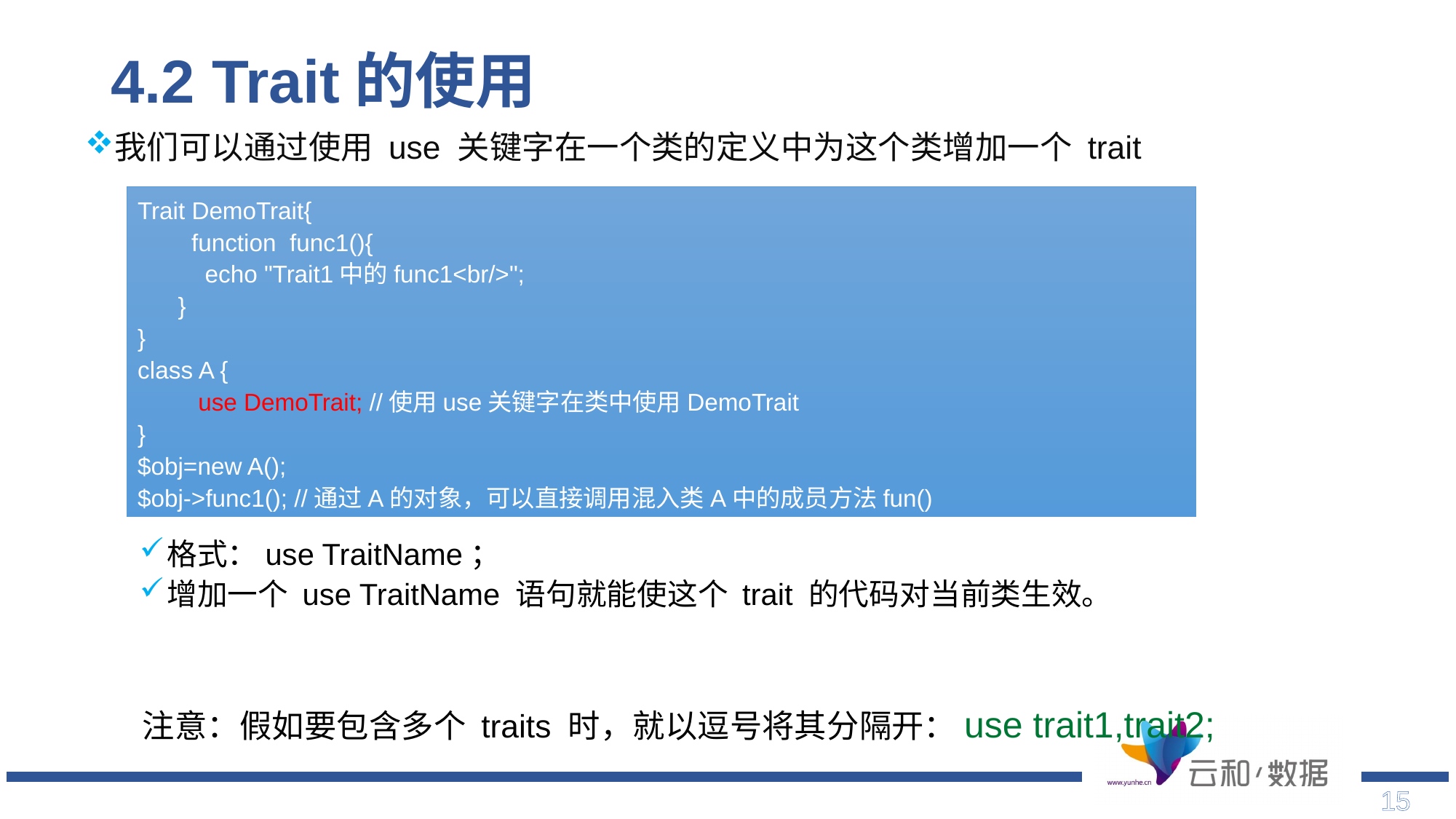

# 4.2 Trait的使用
我们可以通过使用 use 关键字在一个类的定义中为这个类增加一个 trait

格式：use TraitName；
增加一个 use TraitName 语句就能使这个 trait 的代码对当前类生效。
Trait DemoTrait{
        function  func1(){
          echo "Trait1中的func1<br/>";
      }
}
class A {
         use DemoTrait; //使用use关键字在类中使用DemoTrait
}
$obj=new A();
$obj->func1(); //通过A的对象，可以直接调用混入类A中的成员方法fun()
注意：假如要包含多个 traits 时，就以逗号将其分隔开：use trait1,trait2;